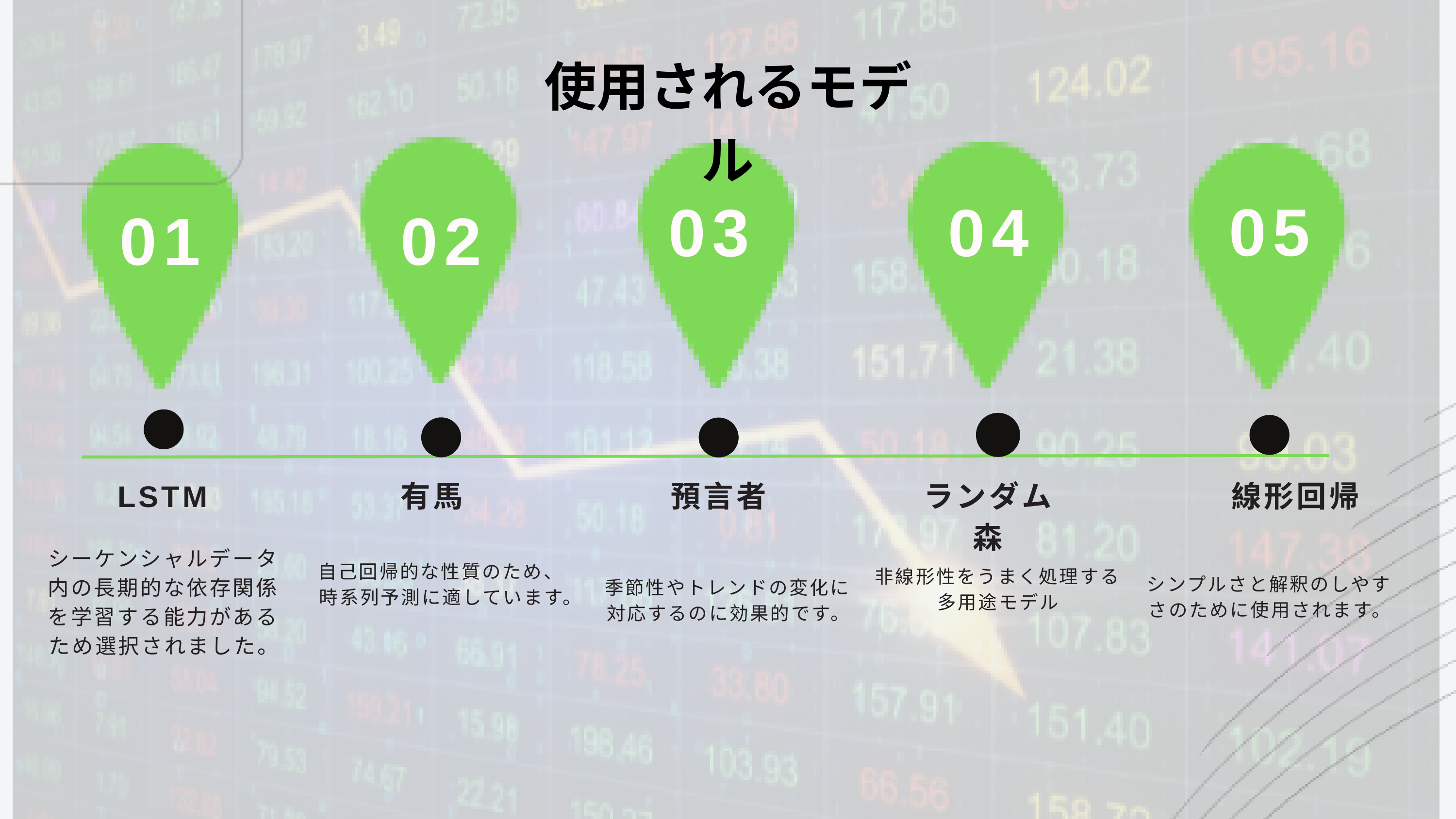

使用されるモデル

05
03
04
01
02

LSTM
有馬
預言者
ランダム
森
線形回帰
シーケンシャルデータ内の長期的な依存関係を学習する能力があるため選択されました。
自己回帰的な性質のため、時系列予測に適しています。
非線形性をうまく処理する多用途モデル
シンプルさと解釈のしやすさのために使用されます。
季節性やトレンドの変化に対応するのに効果的です。